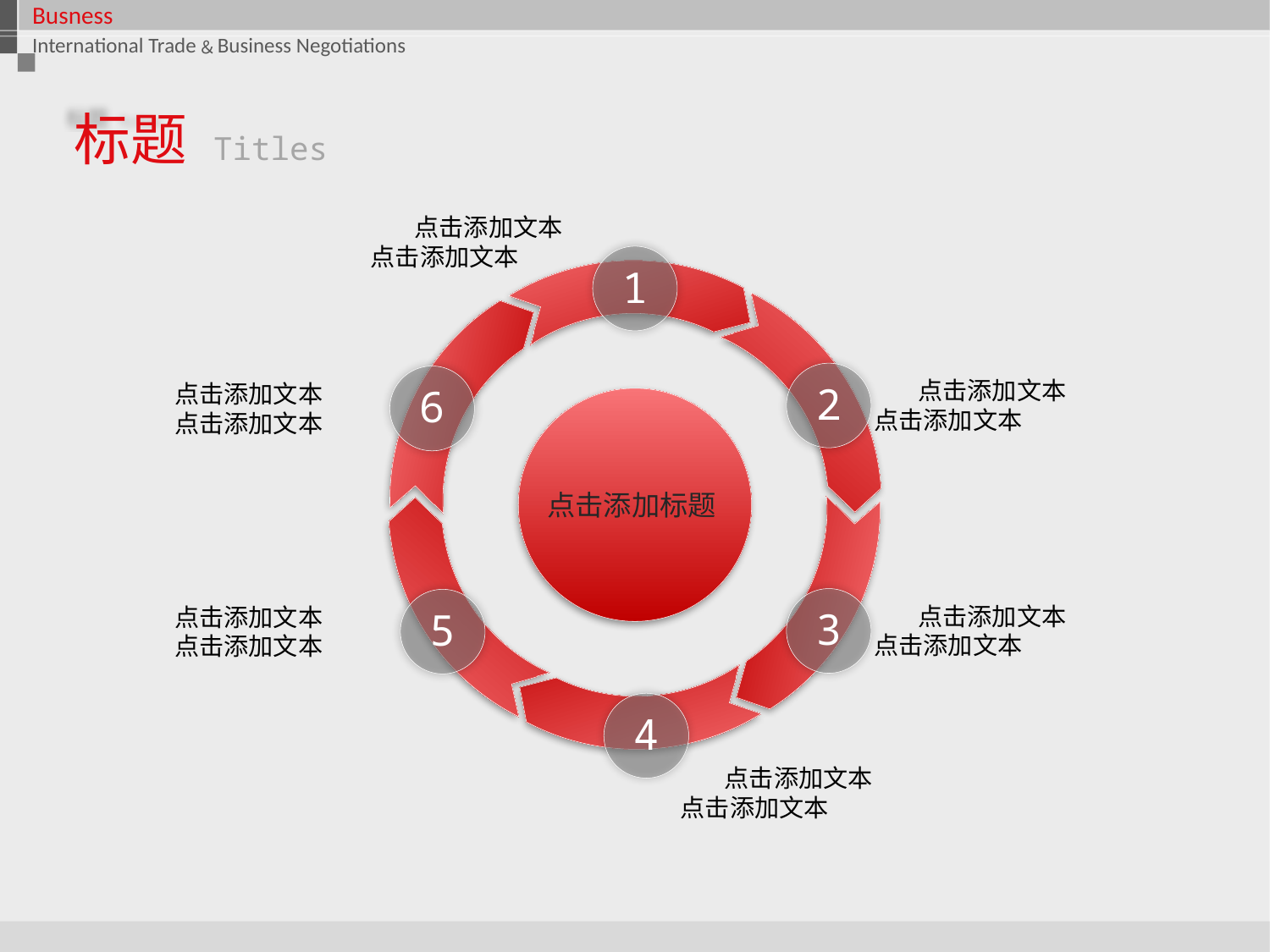

标题 Titles
点击添加文本
点击添加文本

1

2

6
点击添加文本
点击添加文本
点击添加文本
点击添加文本

点击添加标题

3

5
点击添加文本
点击添加文本
点击添加文本
点击添加文本

4
点击添加文本
点击添加文本